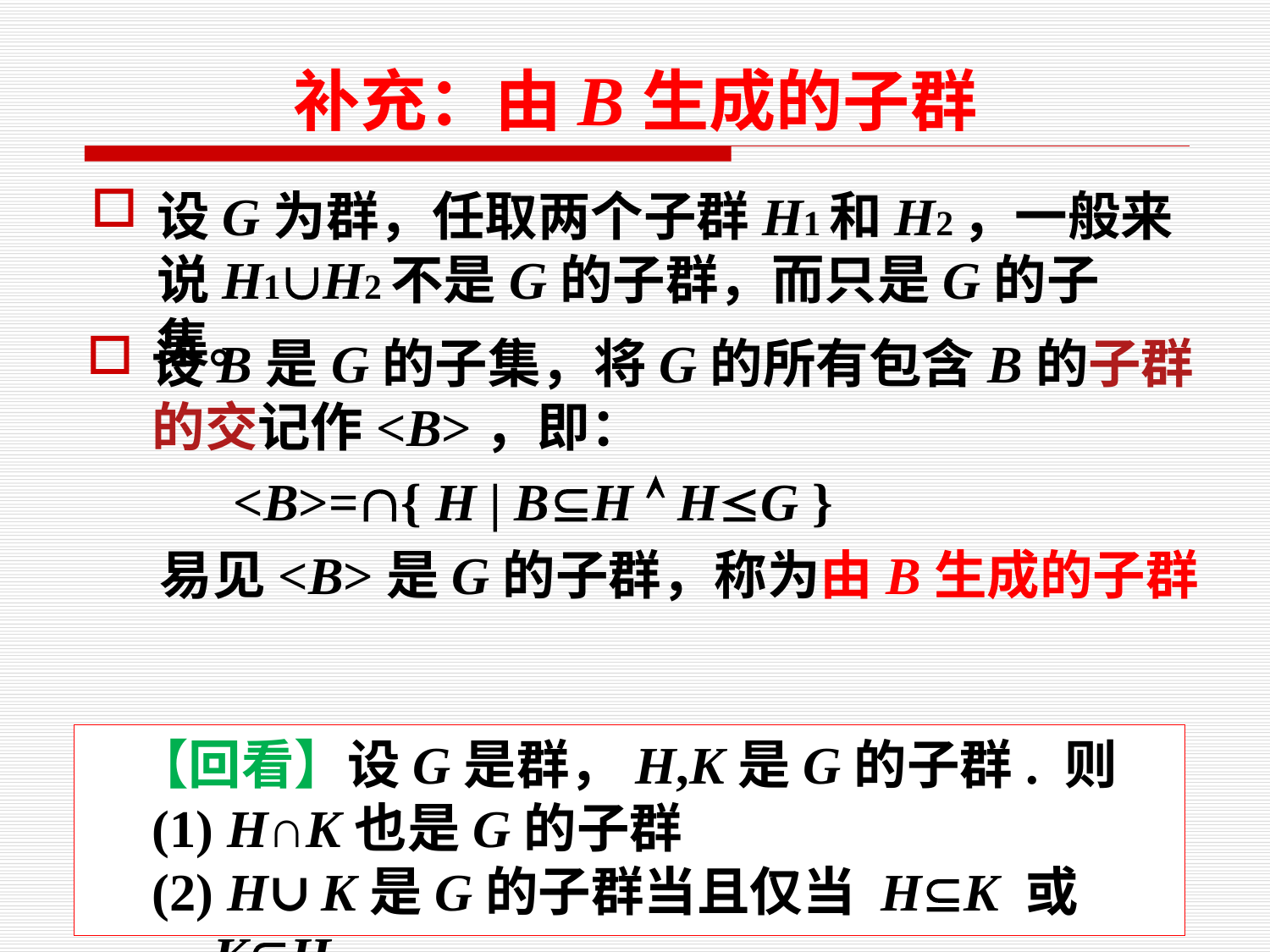

# 补充：由B生成的子群
设G为群，任取两个子群H1和H2，一般来说H1∪H2不是G的子群，而只是G的子集。
设B是G的子集，将G的所有包含B的子群的交记作<B>，即：
           <B>=∩{ H | B⊆H ∧ H≤G }
     易见<B>是G的子群，称为由B生成的子群
   【回看】设G是群，H,K是G的子群. 则
(1) H∩K也是G的子群
(2) H∪K是G的子群当且仅当 H⊆K 或 K⊆H
8